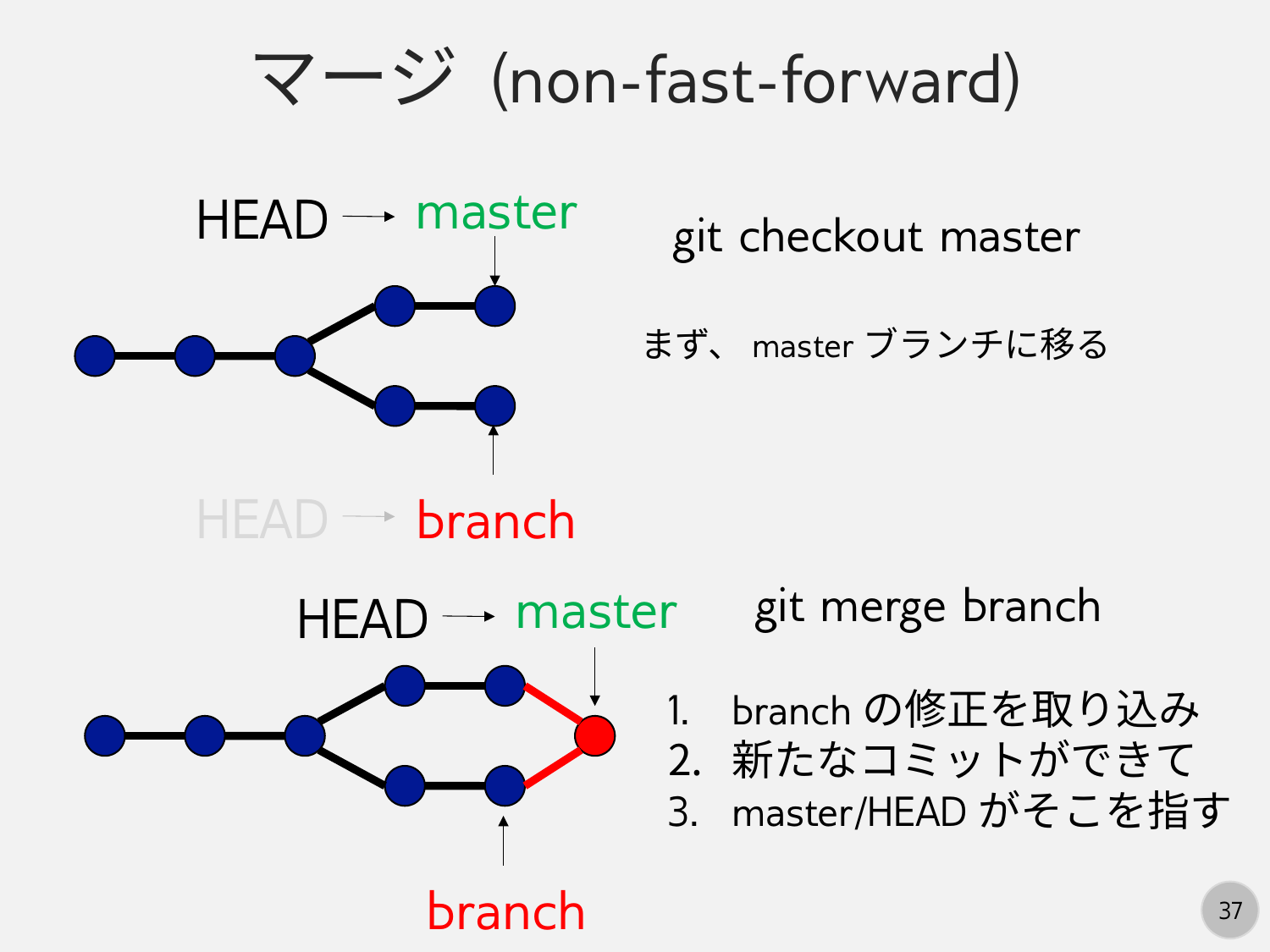

マージ (non-fast-forward)
master
HEAD
git checkout master

まず、masterブランチに移る

HEAD
branch
master
git merge branch
HEAD

branchの修正を取り込み
新たなコミットができて
master/HEADがそこを指す

branch